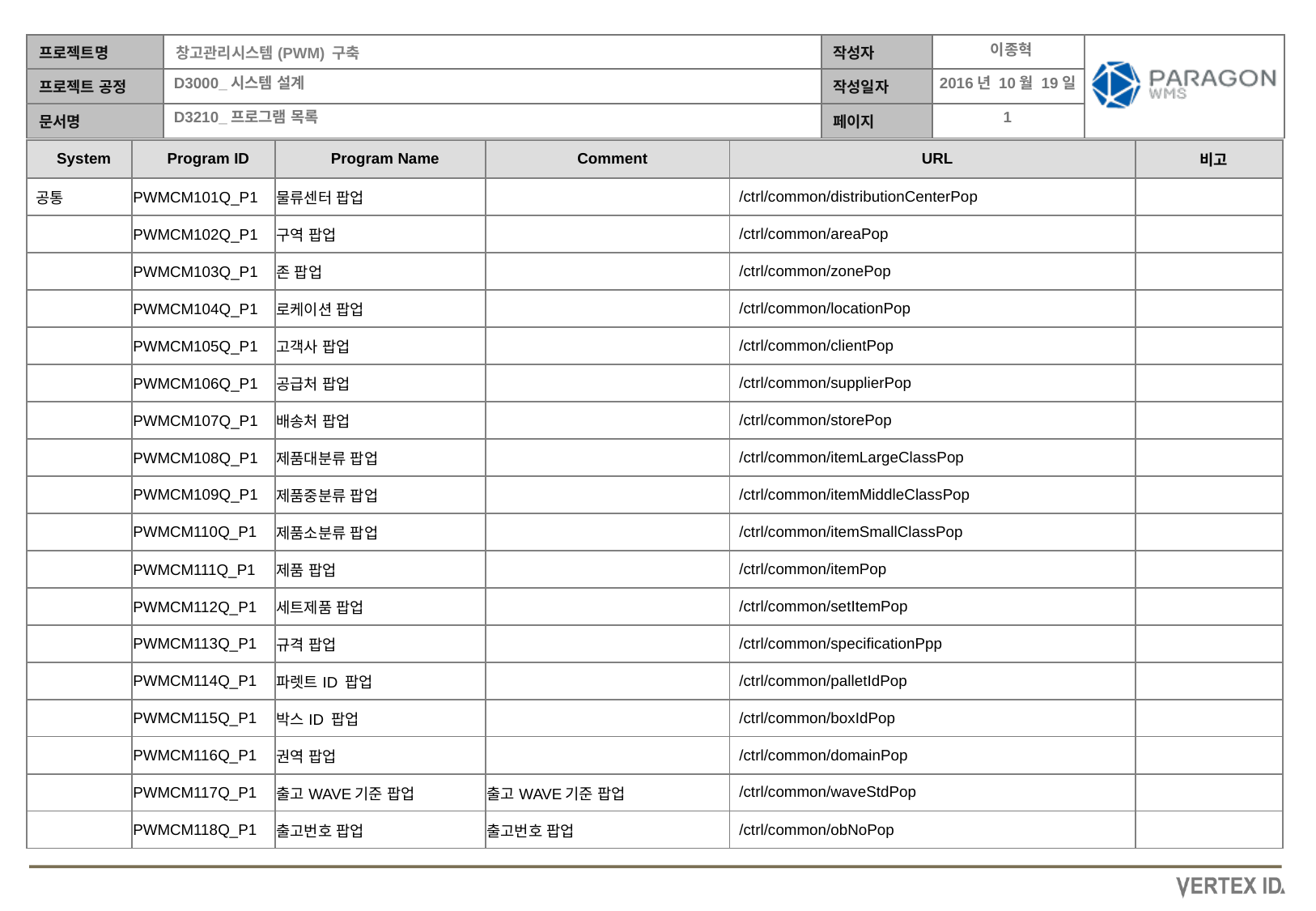

이종혁
2016년 10월 19일
| System | Program ID | Program Name | Comment | URL | 비고 |
| --- | --- | --- | --- | --- | --- |
| 공통 | PWMCM101Q\_P1 | 물류센터 팝업 |  | /ctrl/common/distributionCenterPop |  |
|  | PWMCM102Q\_P1 | 구역 팝업 |  | /ctrl/common/areaPop |  |
|  | PWMCM103Q\_P1 | 존 팝업 |  | /ctrl/common/zonePop |  |
|  | PWMCM104Q\_P1 | 로케이션 팝업 |  | /ctrl/common/locationPop |  |
|  | PWMCM105Q\_P1 | 고객사 팝업 |  | /ctrl/common/clientPop |  |
|  | PWMCM106Q\_P1 | 공급처 팝업 |  | /ctrl/common/supplierPop |  |
|  | PWMCM107Q\_P1 | 배송처 팝업 |  | /ctrl/common/storePop |  |
|  | PWMCM108Q\_P1 | 제품대분류 팝업 |  | /ctrl/common/itemLargeClassPop |  |
|  | PWMCM109Q\_P1 | 제품중분류 팝업 |  | /ctrl/common/itemMiddleClassPop |  |
|  | PWMCM110Q\_P1 | 제품소분류 팝업 |  | /ctrl/common/itemSmallClassPop |  |
|  | PWMCM111Q\_P1 | 제품 팝업 |  | /ctrl/common/itemPop |  |
|  | PWMCM112Q\_P1 | 세트제품 팝업 |  | /ctrl/common/setItemPop |  |
|  | PWMCM113Q\_P1 | 규격 팝업 |  | /ctrl/common/specificationPpp |  |
|  | PWMCM114Q\_P1 | 파렛트ID 팝업 |  | /ctrl/common/palletIdPop |  |
|  | PWMCM115Q\_P1 | 박스ID 팝업 |  | /ctrl/common/boxIdPop |  |
|  | PWMCM116Q\_P1 | 권역 팝업 |  | /ctrl/common/domainPop |  |
|  | PWMCM117Q\_P1 | 출고WAVE기준 팝업 | 출고WAVE기준 팝업 | /ctrl/common/waveStdPop |  |
|  | PWMCM118Q\_P1 | 출고번호 팝업 | 출고번호 팝업 | /ctrl/common/obNoPop |  |